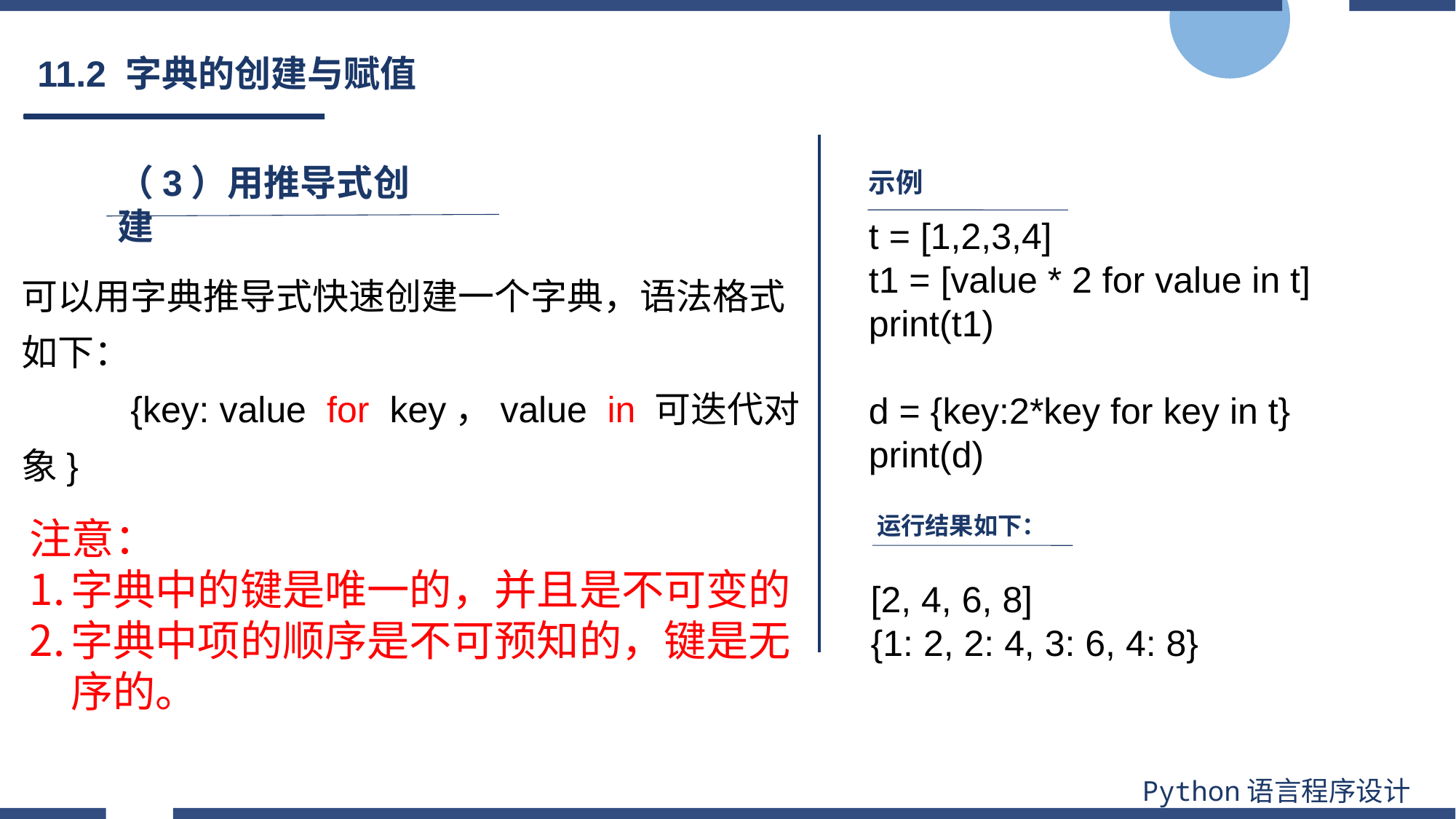

# 11.2 字典的创建与赋值
（3）用推导式创建
示例
t = [1,2,3,4]
t1 = [value * 2 for value in t]
print(t1)

d = {key:2*key for key in t}
print(d)
可以用字典推导式快速创建一个字典，语法格式如下：
	{key: value  for  key，value  in 可迭代对象}
运行结果如下：
注意：
字典中的键是唯一的，并且是不可变的
字典中项的顺序是不可预知的，键是无序的。
[2, 4, 6, 8]
{1: 2, 2: 4, 3: 6, 4: 8}